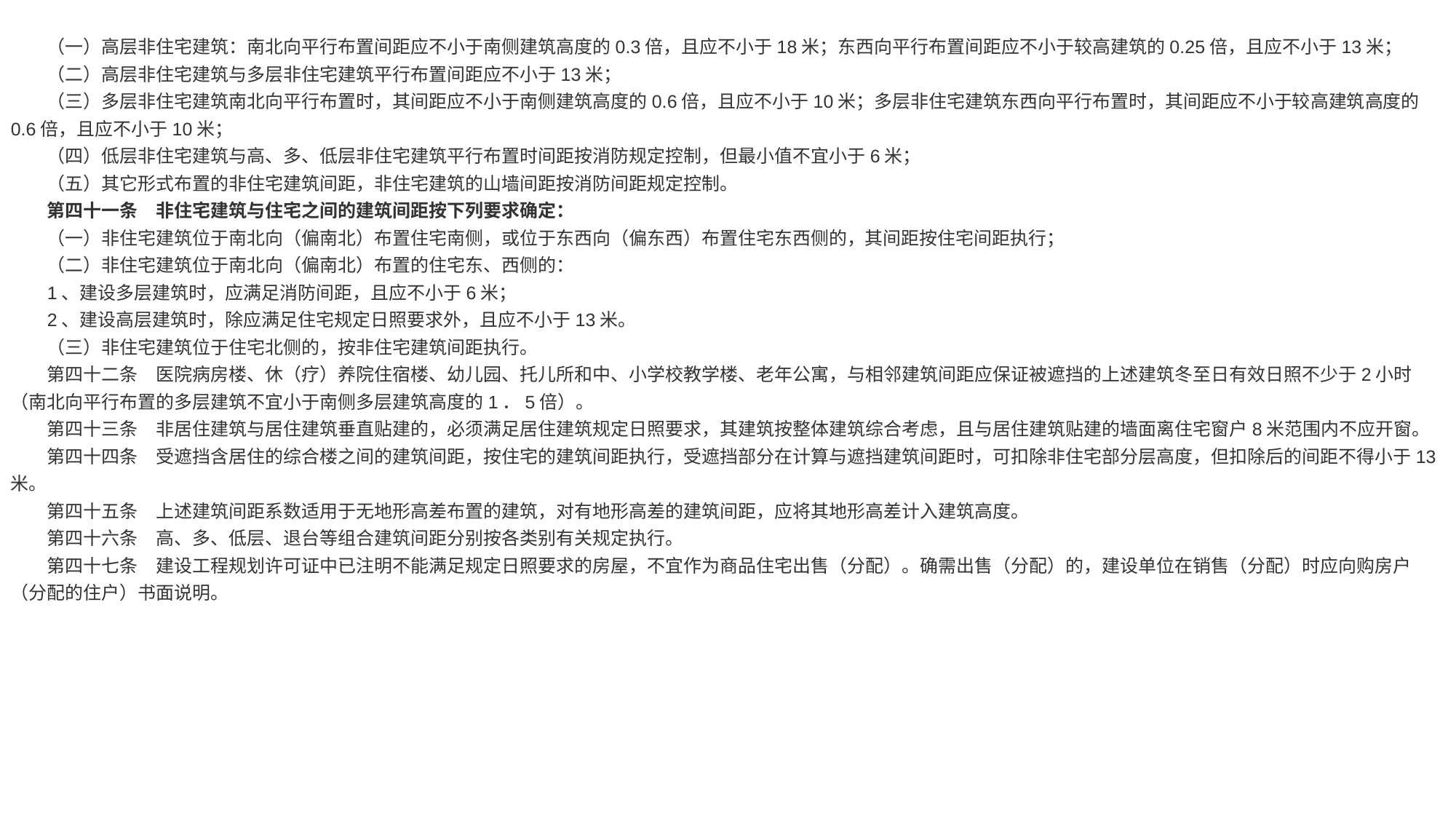

（一）高层非住宅建筑：南北向平行布置间距应不小于南侧建筑高度的0.3倍，且应不小于18米；东西向平行布置间距应不小于较高建筑的0.25倍，且应不小于13米；
（二）高层非住宅建筑与多层非住宅建筑平行布置间距应不小于13米；
（三）多层非住宅建筑南北向平行布置时，其间距应不小于南侧建筑高度的0.6倍，且应不小于10米；多层非住宅建筑东西向平行布置时，其间距应不小于较高建筑高度的0.6倍，且应不小于10米；
（四）低层非住宅建筑与高、多、低层非住宅建筑平行布置时间距按消防规定控制，但最小值不宜小于6米；
（五）其它形式布置的非住宅建筑间距，非住宅建筑的山墙间距按消防间距规定控制。
第四十一条　非住宅建筑与住宅之间的建筑间距按下列要求确定：
（一）非住宅建筑位于南北向（偏南北）布置住宅南侧，或位于东西向（偏东西）布置住宅东西侧的，其间距按住宅间距执行；
（二）非住宅建筑位于南北向（偏南北）布置的住宅东、西侧的：
1、建设多层建筑时，应满足消防间距，且应不小于6米；
2、建设高层建筑时，除应满足住宅规定日照要求外，且应不小于13米。
（三）非住宅建筑位于住宅北侧的，按非住宅建筑间距执行。
第四十二条　医院病房楼、休（疗）养院住宿楼、幼儿园、托儿所和中、小学校教学楼、老年公寓，与相邻建筑间距应保证被遮挡的上述建筑冬至日有效日照不少于2小时（南北向平行布置的多层建筑不宜小于南侧多层建筑高度的1．5倍）。
第四十三条　非居住建筑与居住建筑垂直贴建的，必须满足居住建筑规定日照要求，其建筑按整体建筑综合考虑，且与居住建筑贴建的墙面离住宅窗户8米范围内不应开窗。
第四十四条　受遮挡含居住的综合楼之间的建筑间距，按住宅的建筑间距执行，受遮挡部分在计算与遮挡建筑间距时，可扣除非住宅部分层高度，但扣除后的间距不得小于13米。
第四十五条　上述建筑间距系数适用于无地形高差布置的建筑，对有地形高差的建筑间距，应将其地形高差计入建筑高度。
第四十六条　高、多、低层、退台等组合建筑间距分别按各类别有关规定执行。
第四十七条　建设工程规划许可证中已注明不能满足规定日照要求的房屋，不宜作为商品住宅出售（分配）。确需出售（分配）的，建设单位在销售（分配）时应向购房户（分配的住户）书面说明。